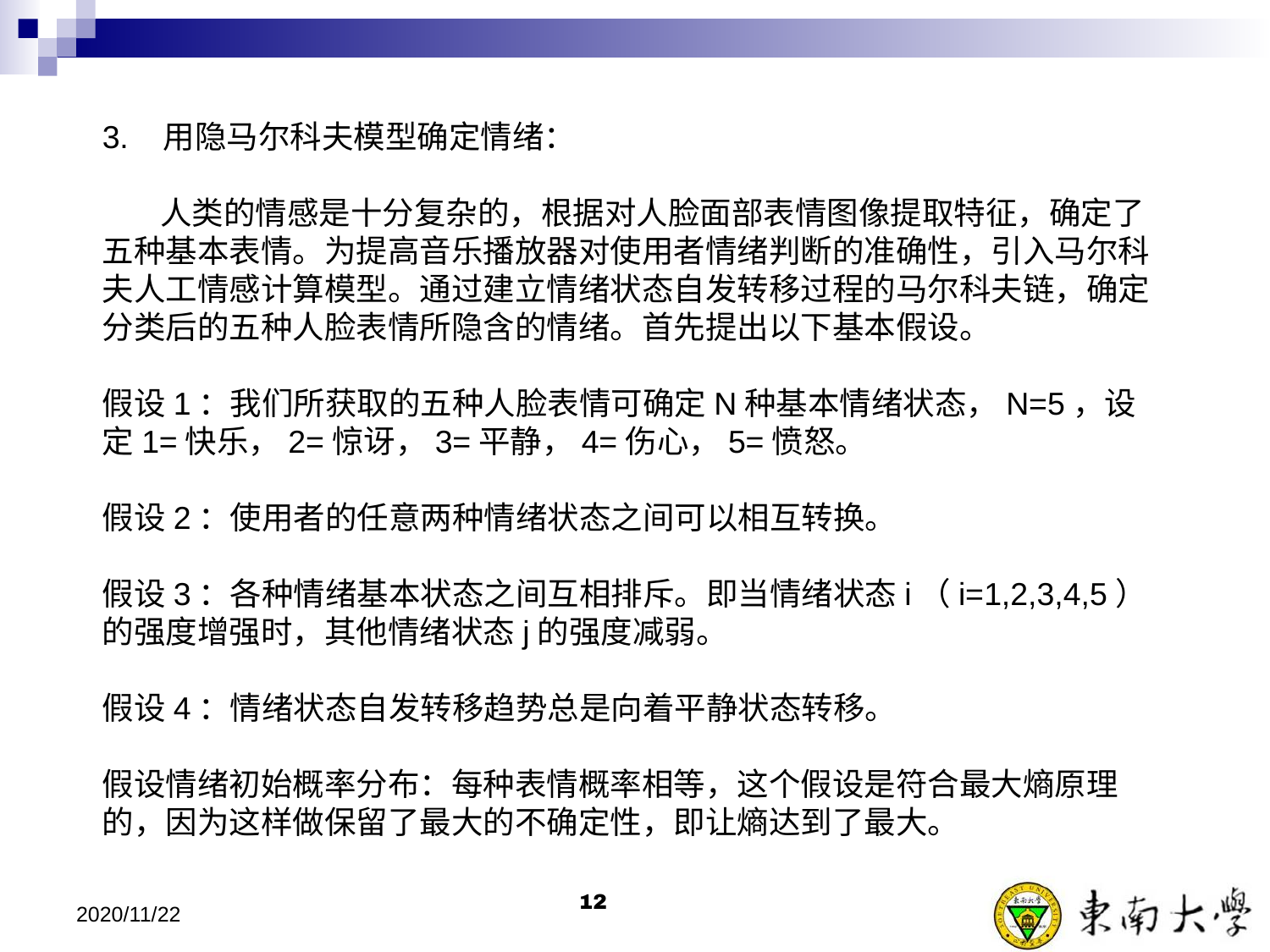

3.   用隐马尔科夫模型确定情绪：

       人类的情感是十分复杂的，根据对人脸面部表情图像提取特征，确定了五种基本表情。为提高音乐播放器对使用者情绪判断的准确性，引入马尔科夫人工情感计算模型。通过建立情绪状态自发转移过程的马尔科夫链，确定分类后的五种人脸表情所隐含的情绪。首先提出以下基本假设。

假设1：我们所获取的五种人脸表情可确定N种基本情绪状态，N=5，设定1=快乐，2=惊讶，3=平静，4=伤心，5=愤怒。

假设2：使用者的任意两种情绪状态之间可以相互转换。

假设3：各种情绪基本状态之间互相排斥。即当情绪状态i（i=1,2,3,4,5）的强度增强时，其他情绪状态j的强度减弱。

假设4：情绪状态自发转移趋势总是向着平静状态转移。

假设情绪初始概率分布：每种表情概率相等，这个假设是符合最大熵原理的，因为这样做保留了最大的不确定性，即让熵达到了最大。

2020/11/22
12